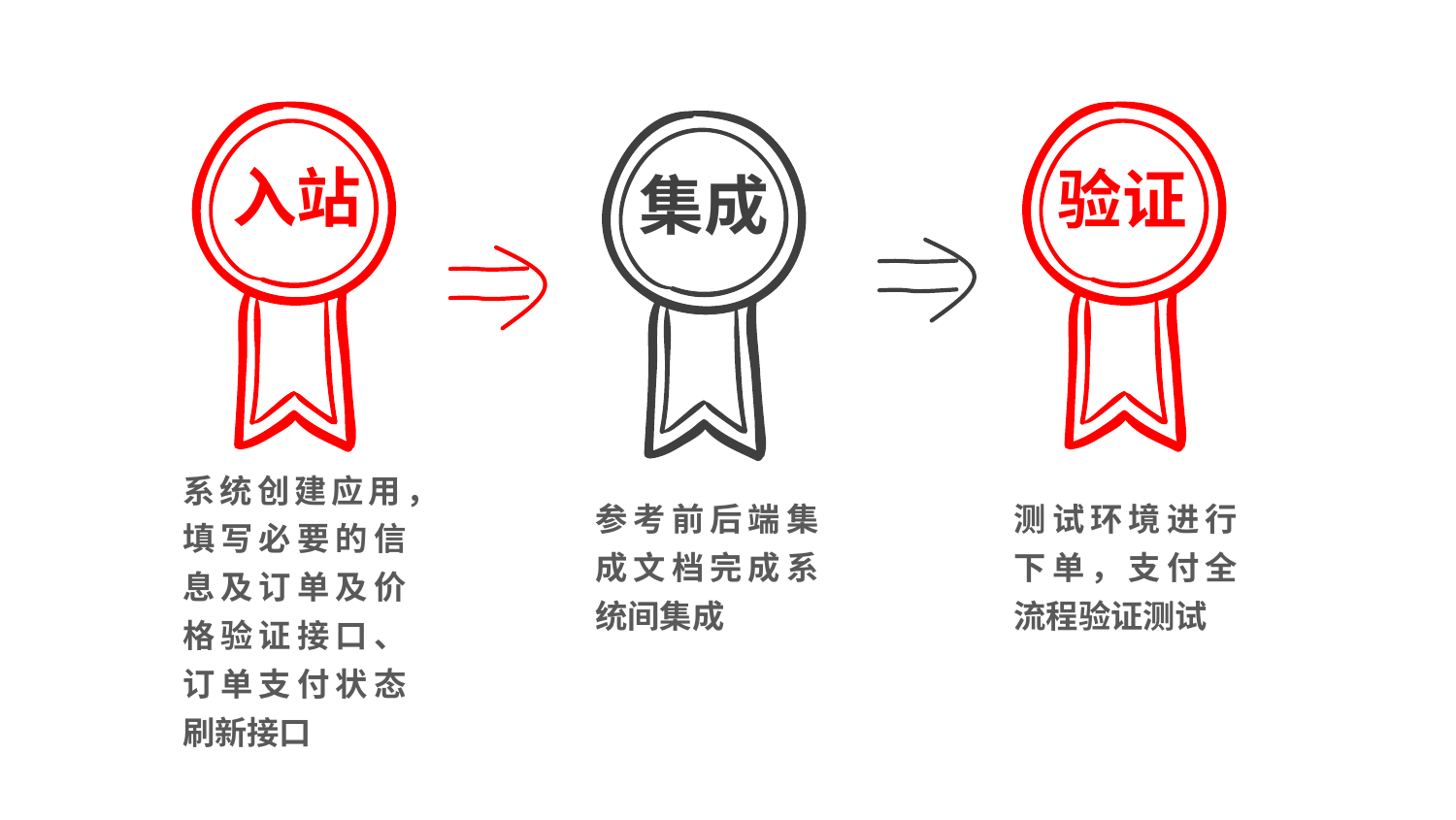

入站

验证

集成

系统创建应用，填写必要的信息及订单及价格验证接口、订单支付状态刷新接口
参考前后端集成文档完成系统间集成
测试环境进行下单，支付全流程验证测试